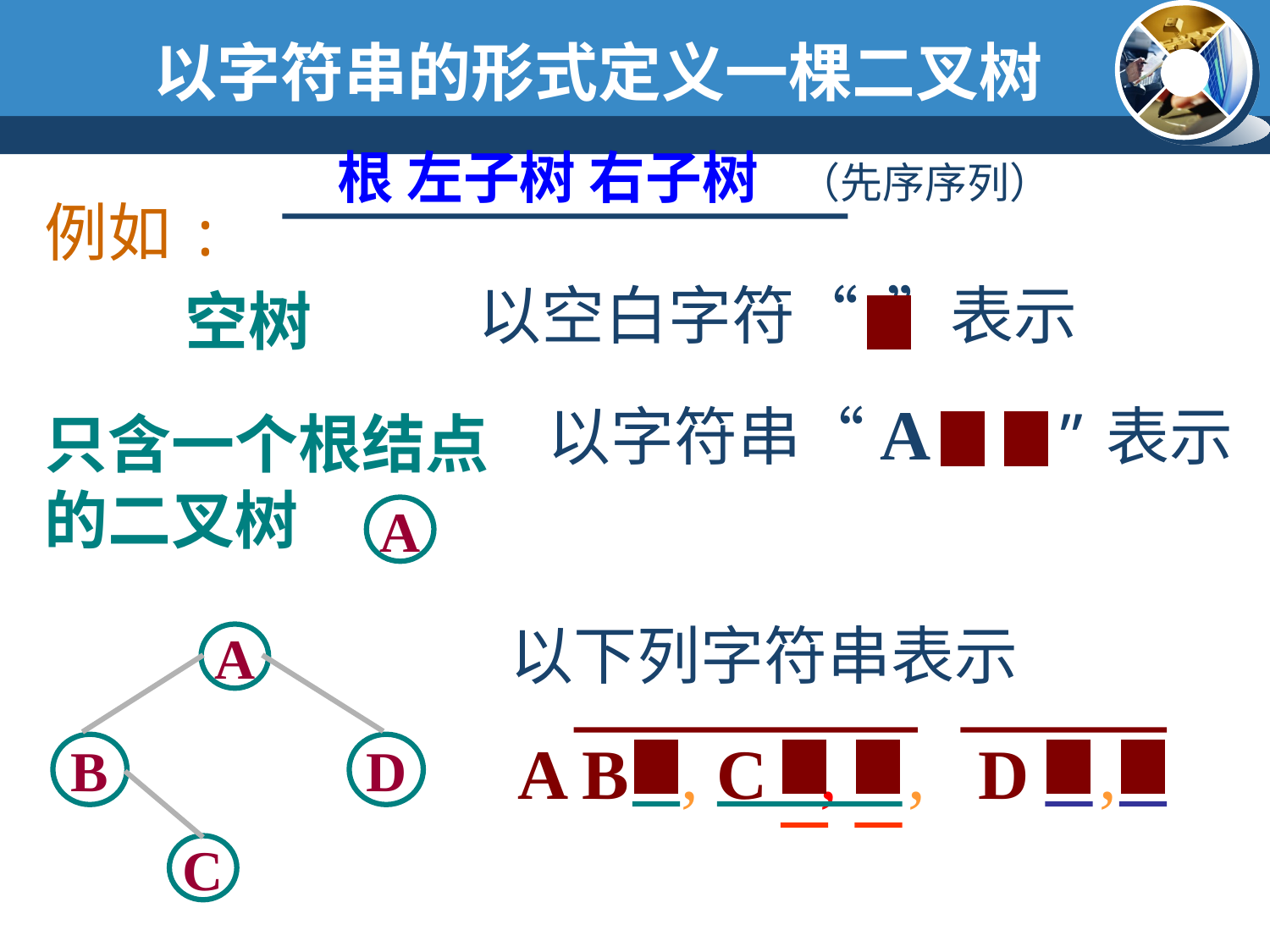

以字符串的形式定义一棵二叉树
根 左子树 右子树   （先序序列）
例如:

以空白字符“  ”表示
空树

以字符串“A      ”表示
只含一个根结点的二叉树

A
以下列字符串表示
A

A B   , C   ,    ,   D    ,

B
D

C